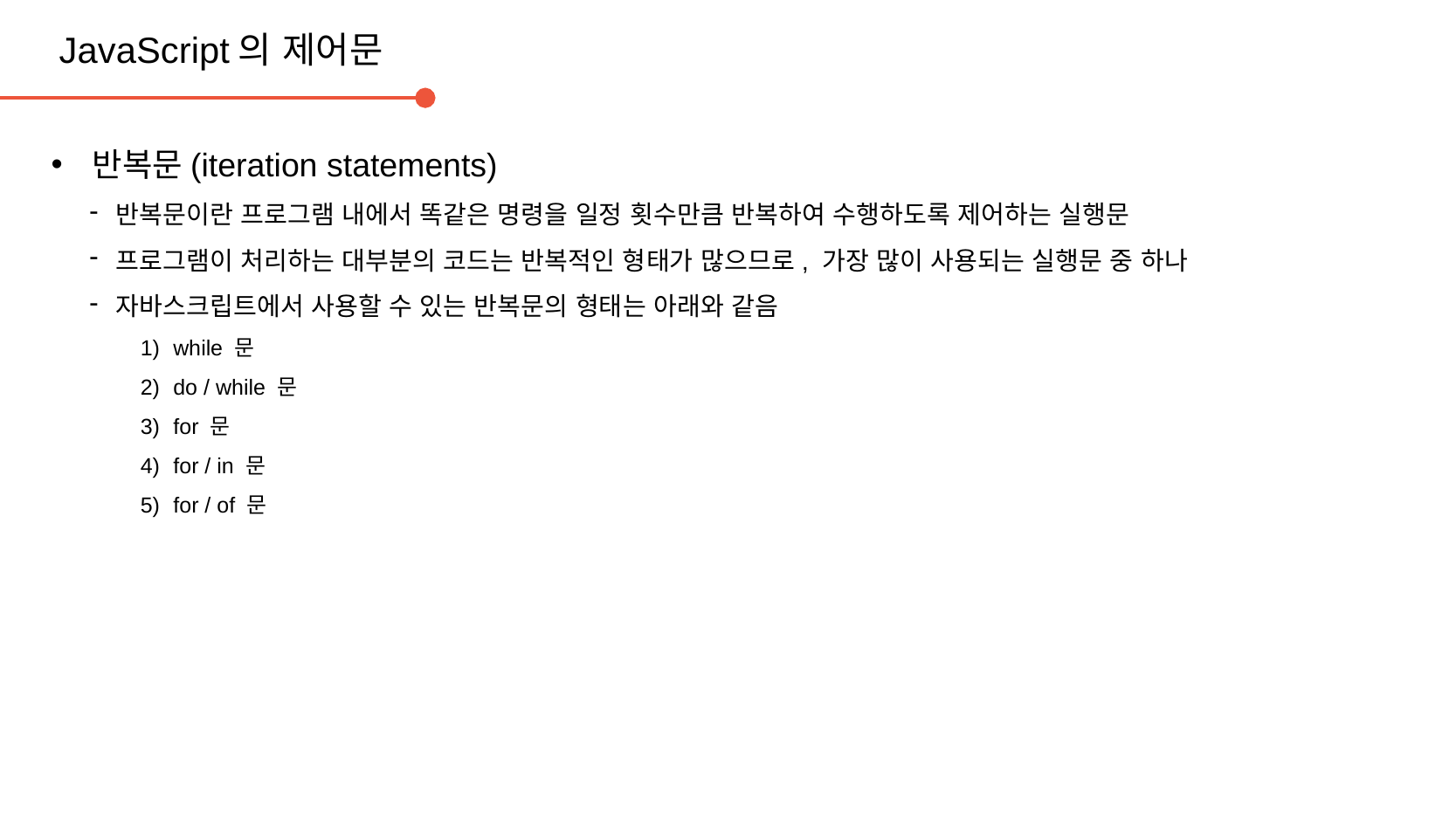

JavaScript의 제어문
반복문(iteration statements)
반복문이란 프로그램 내에서 똑같은 명령을 일정 횟수만큼 반복하여 수행하도록 제어하는 실행문
프로그램이 처리하는 대부분의 코드는 반복적인 형태가 많으므로, 가장 많이 사용되는 실행문 중 하나
자바스크립트에서 사용할 수 있는 반복문의 형태는 아래와 같음
while 문
do / while 문
for 문
for / in 문
for / of 문